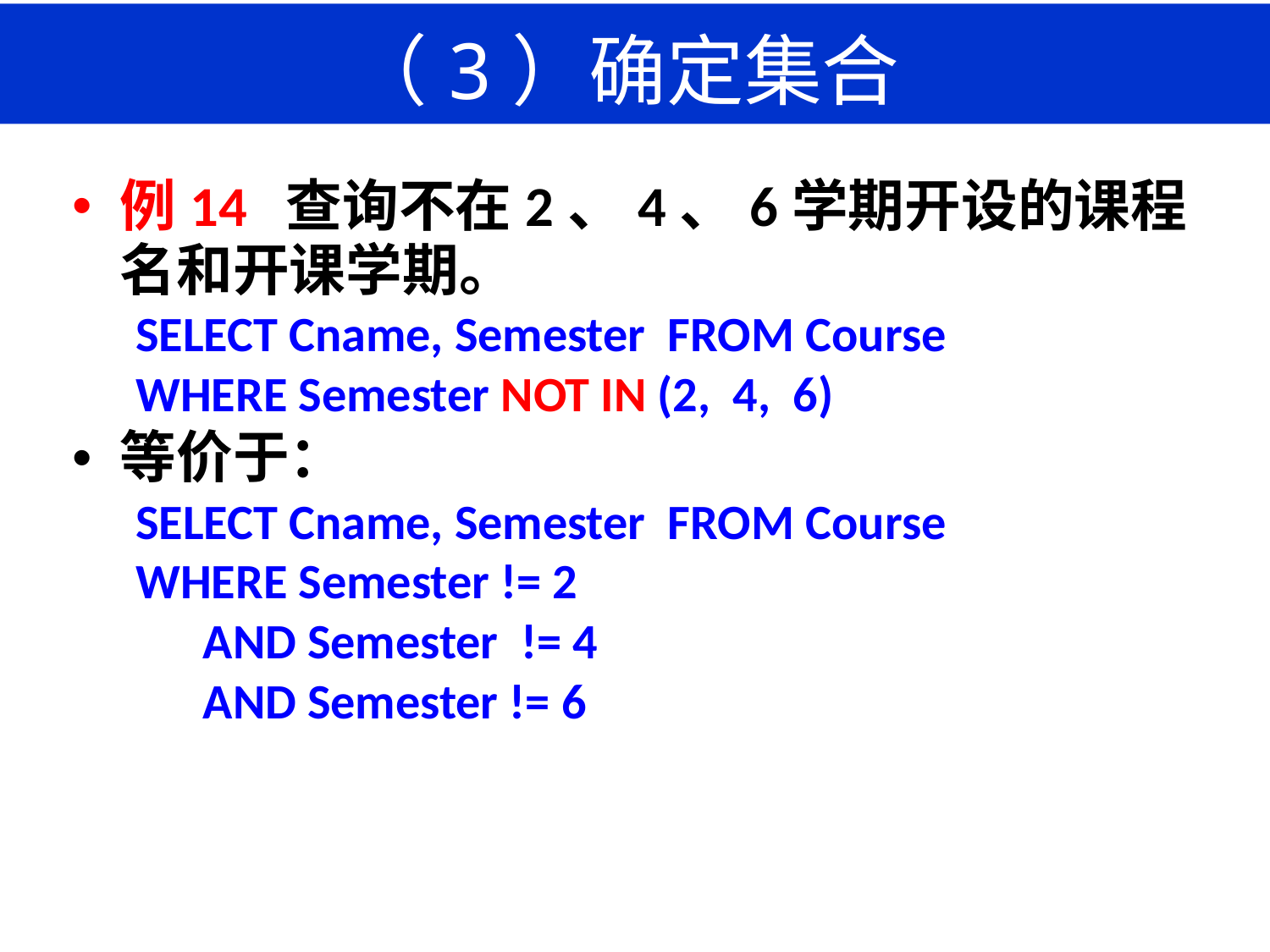

# （3）确定集合
例14  查询不在2、4、6学期开设的课程名和开课学期。
SELECT Cname, Semester  FROM Course
WHERE Semester NOT IN (2,  4,  6)
等价于：
SELECT Cname, Semester  FROM Course
WHERE Semester != 2
      AND Semester  != 4
      AND Semester != 6